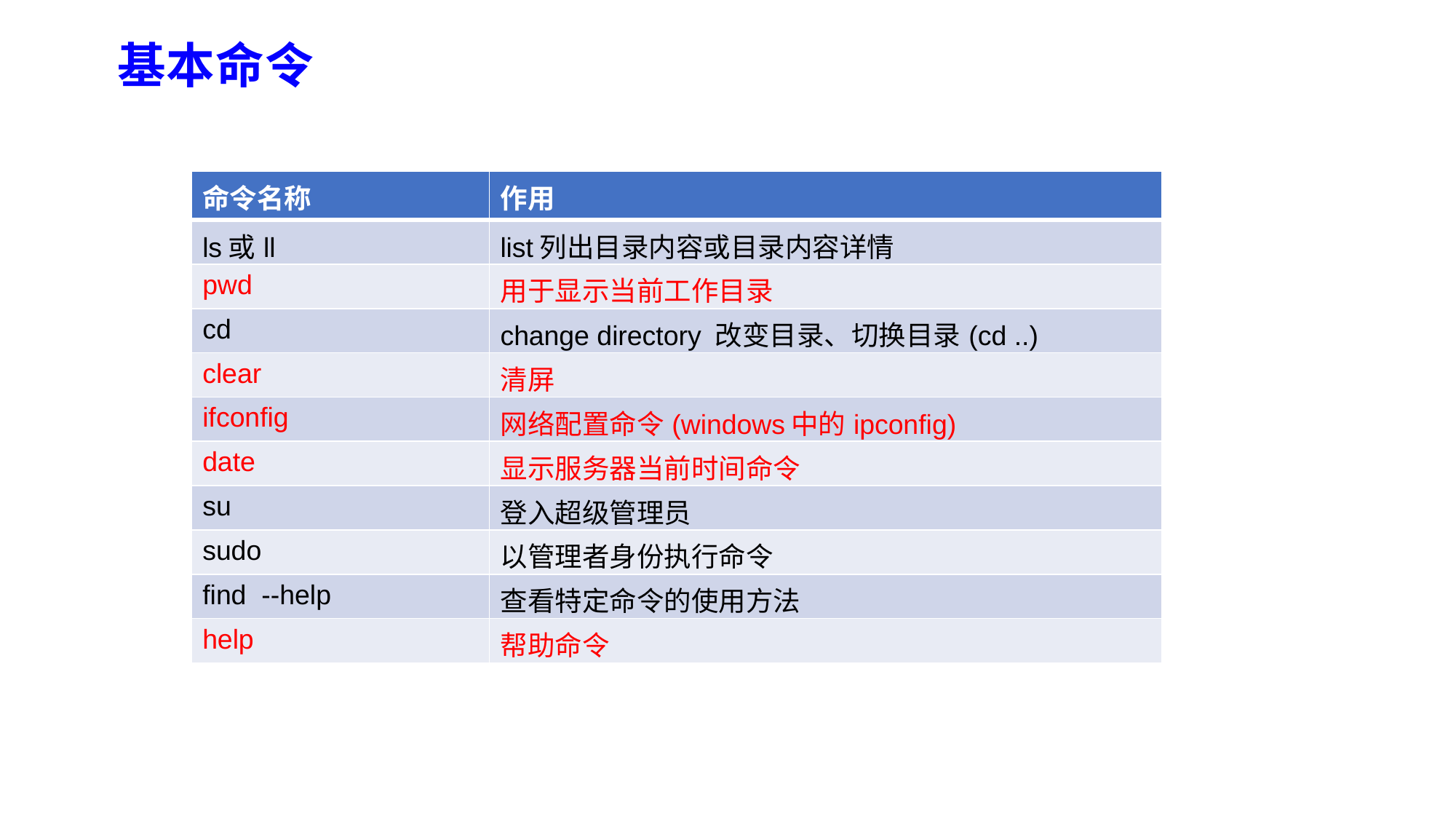

基本命令
| 命令名称 | 作用 |
| --- | --- |
| ls或ll | list列出目录内容或目录内容详情 |
| pwd | 用于显示当前工作目录 |
| cd | change directory 改变目录、切换目录(cd ..) |
| clear | 清屏 |
| ifconfig | 网络配置命令(windows中的ipconfig) |
| date | 显示服务器当前时间命令 |
| su | 登入超级管理员 |
| sudo | 以管理者身份执行命令 |
| find --help | 查看特定命令的使用方法 |
| help | 帮助命令 |